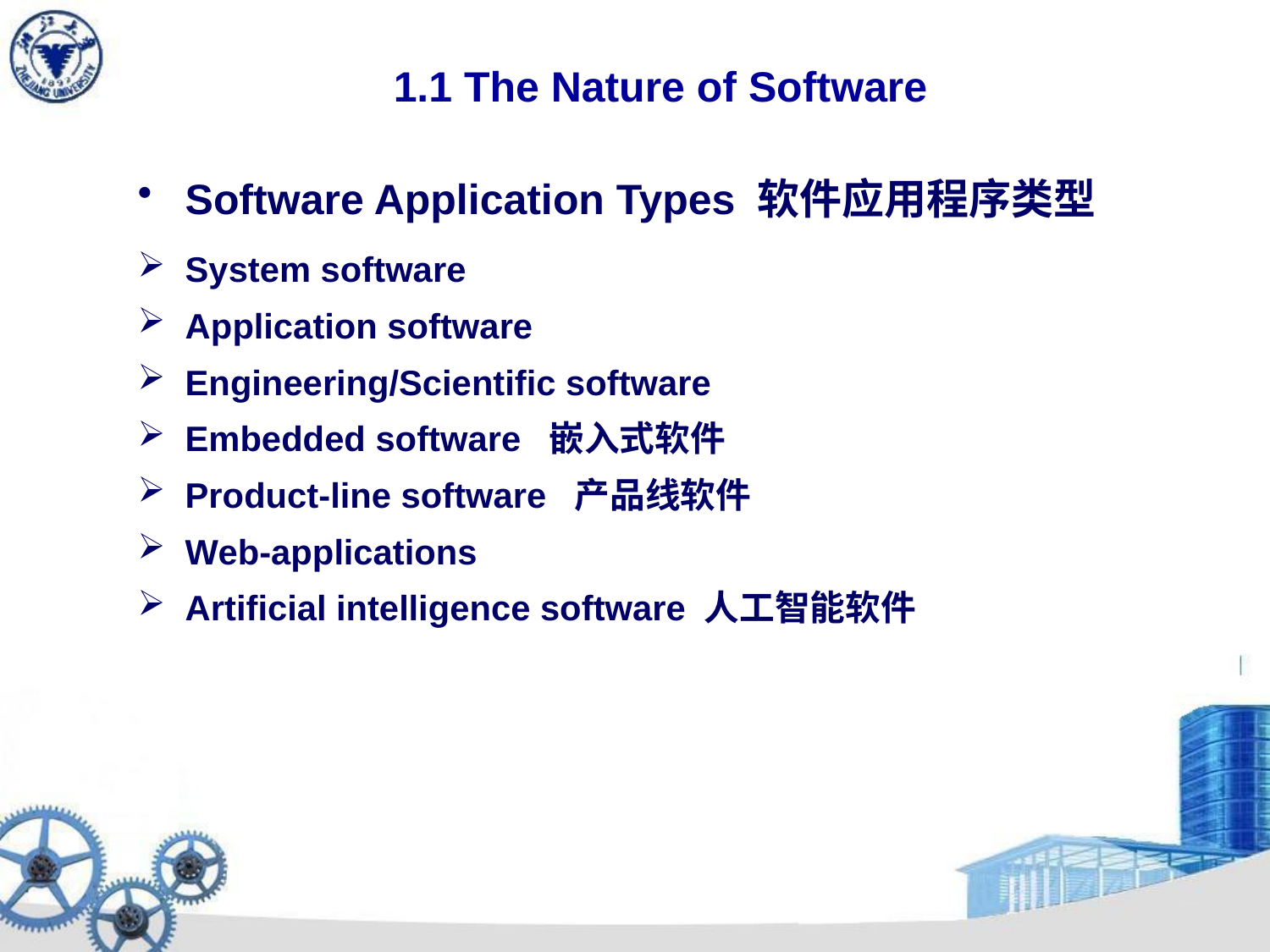

# 1.1 The Nature of Software
Software Application Types 软件应用程序类型
System software
Application software
Engineering/Scientific software
Embedded software  嵌入式软件
Product-line software  产品线软件
Web-applications
Artificial intelligence software 人工智能软件